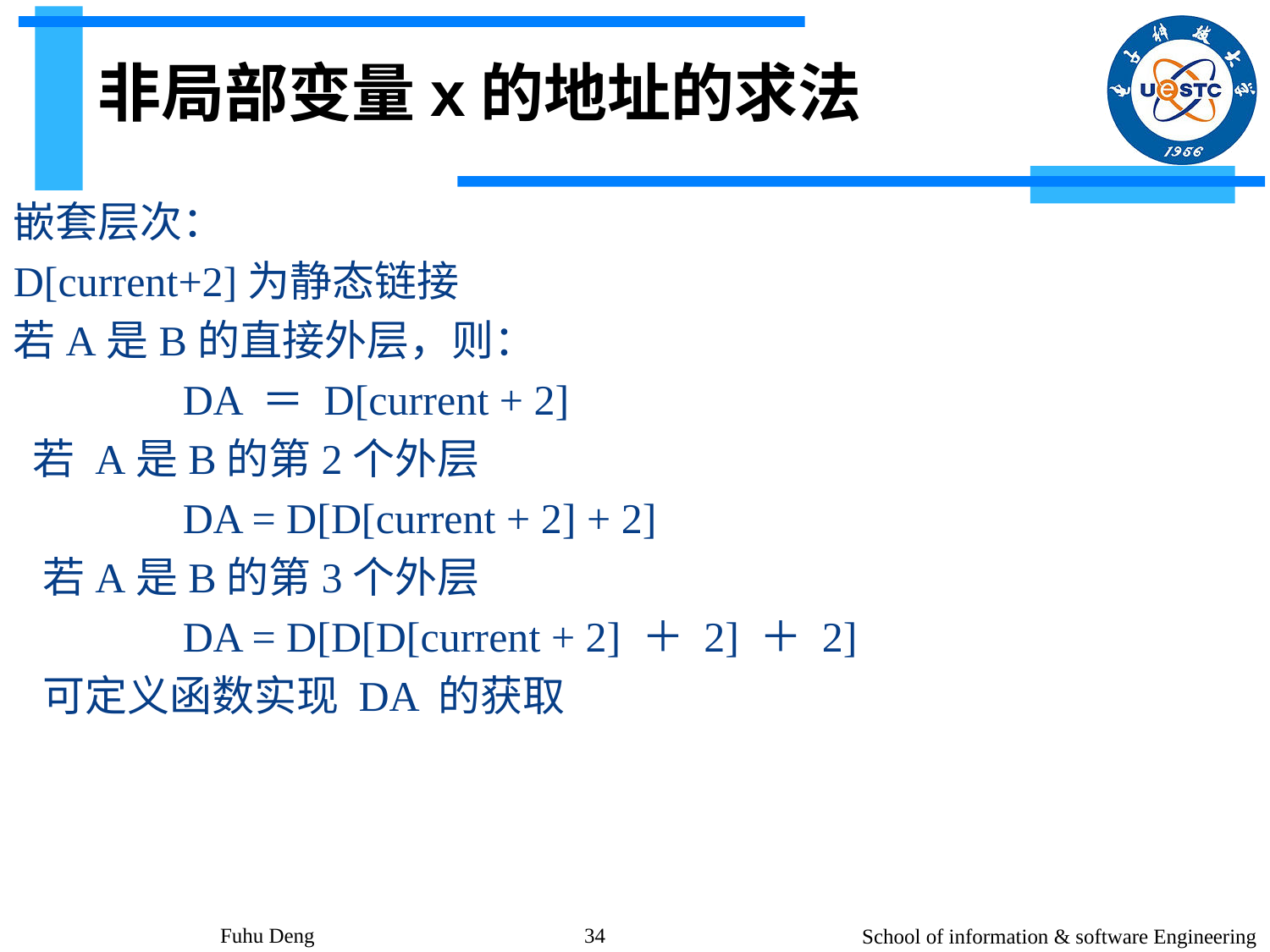

# 非局部变量x的地址的求法
嵌套层次：
D[current+2]为静态链接
若A是B的直接外层，则：
	    DA ＝ D[current + 2]
 若 A是B的第2个外层
	    DA = D[D[current + 2] + 2]
  若A是B的第3个外层
	    DA = D[D[D[current + 2] ＋ 2] ＋ 2]
  可定义函数实现 DA 的获取
Fuhu Deng
34
School of information & software Engineering